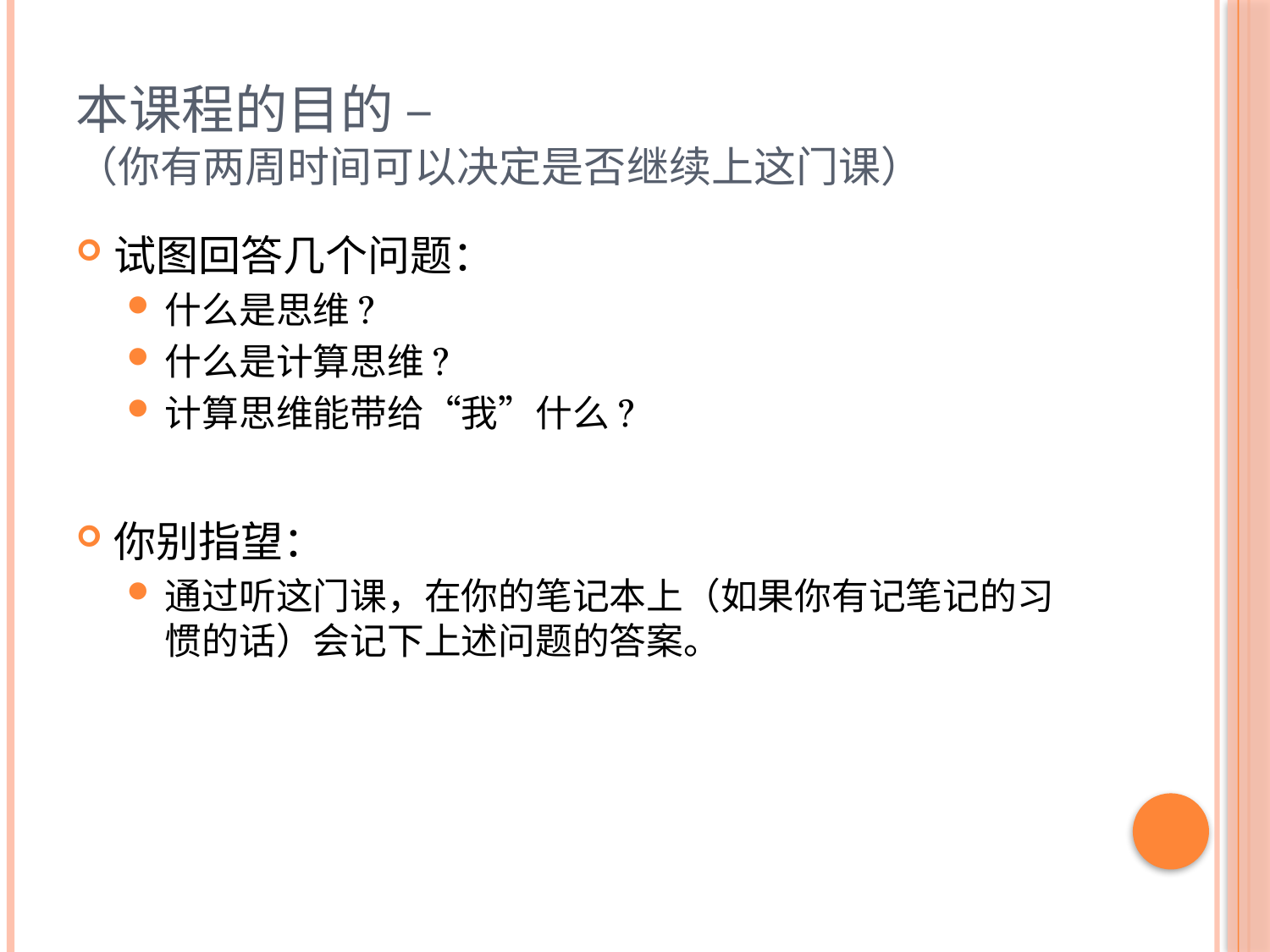

# 本课程的目的 – （你有两周时间可以决定是否继续上这门课）
试图回答几个问题：
什么是思维?
什么是计算思维?
计算思维能带给“我”什么?

你别指望：
通过听这门课，在你的笔记本上（如果你有记笔记的习惯的话）会记下上述问题的答案。